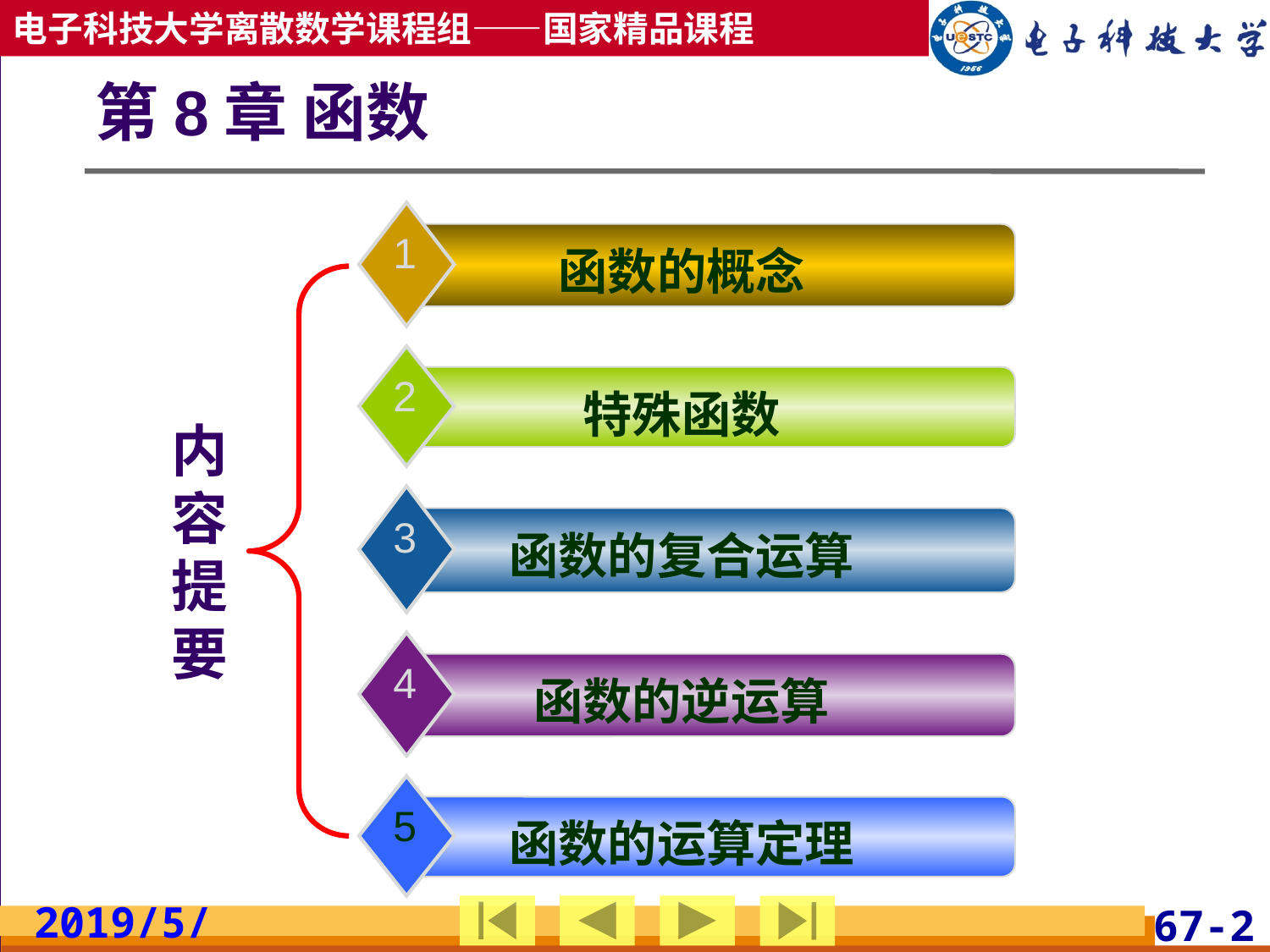

# 第8章 函数

1

函数的概念

内容提要

2

特殊函数

3

函数的复合运算

4

函数的逆运算

5

函数的运算定理
2019/5/8